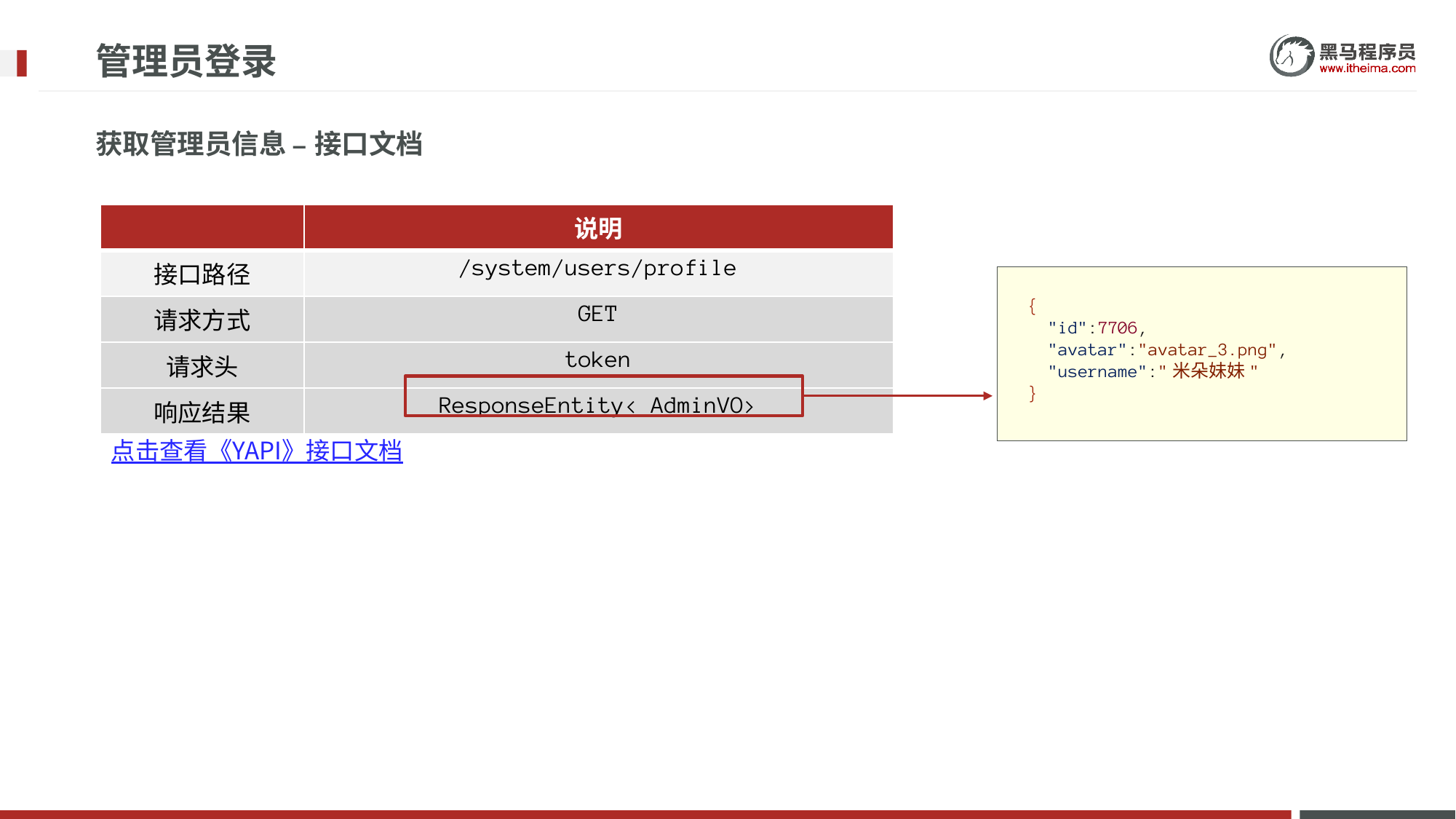

# 管理员登录
获取管理员信息-接口文档
|  | 说明 |
| --- | --- |
| 接口路径 | /system/users/profile |
| 请求方式 | GET |
| 请求头 | token |
| 响应结果 | ResponseEntity< AdminVO> |
  {
    "id":7706,
    "avatar":"avatar_3.png",
    "username":"米朵妹妹"
  }

点击查看《YAPI》接口文档